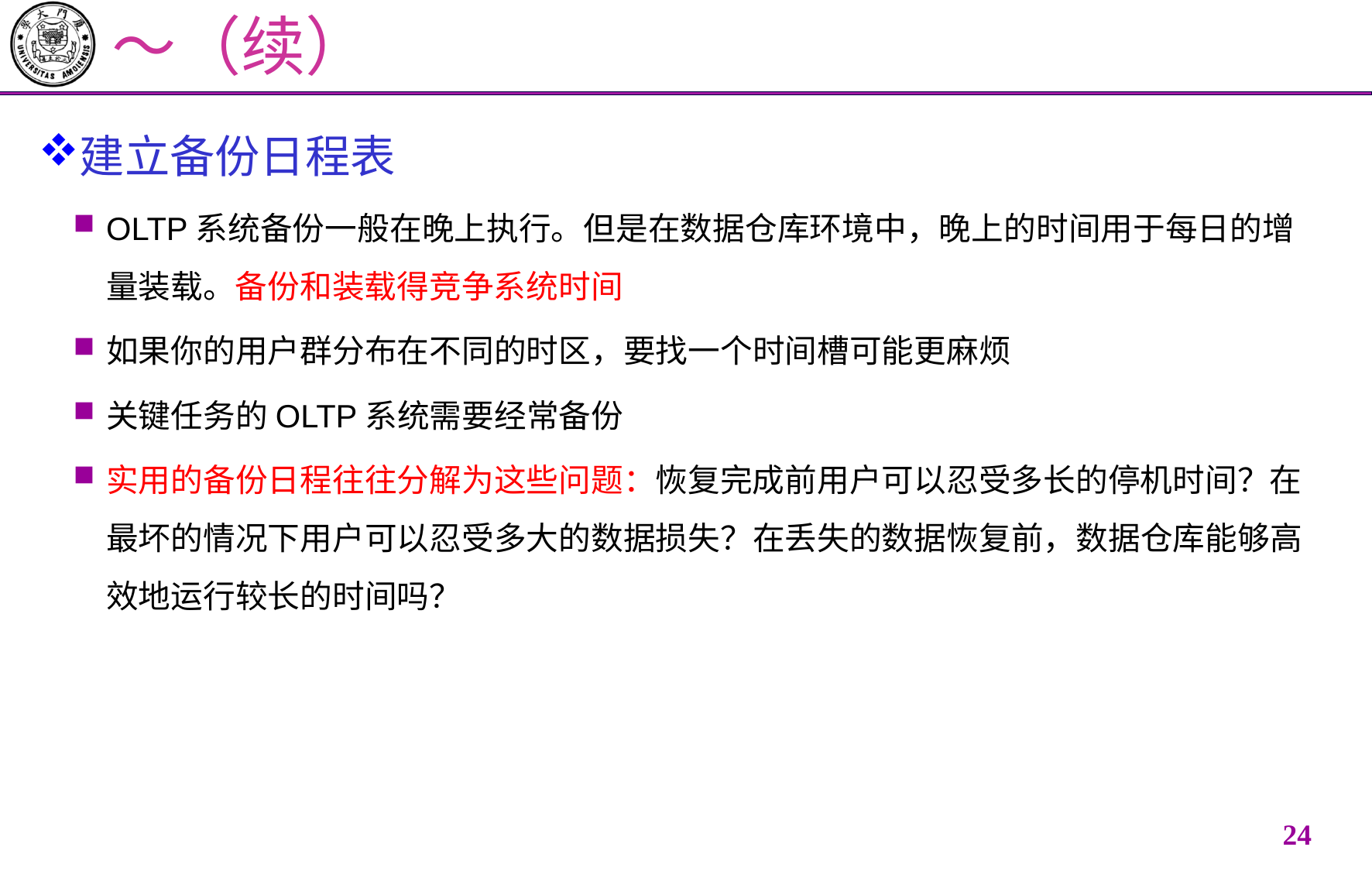

# ～（续）
建立备份日程表
OLTP系统备份一般在晚上执行。但是在数据仓库环境中，晚上的时间用于每日的增量装载。备份和装载得竞争系统时间
如果你的用户群分布在不同的时区，要找一个时间槽可能更麻烦
关键任务的OLTP系统需要经常备份
实用的备份日程往往分解为这些问题：恢复完成前用户可以忍受多长的停机时间？在最坏的情况下用户可以忍受多大的数据损失？在丢失的数据恢复前，数据仓库能够高效地运行较长的时间吗？
24